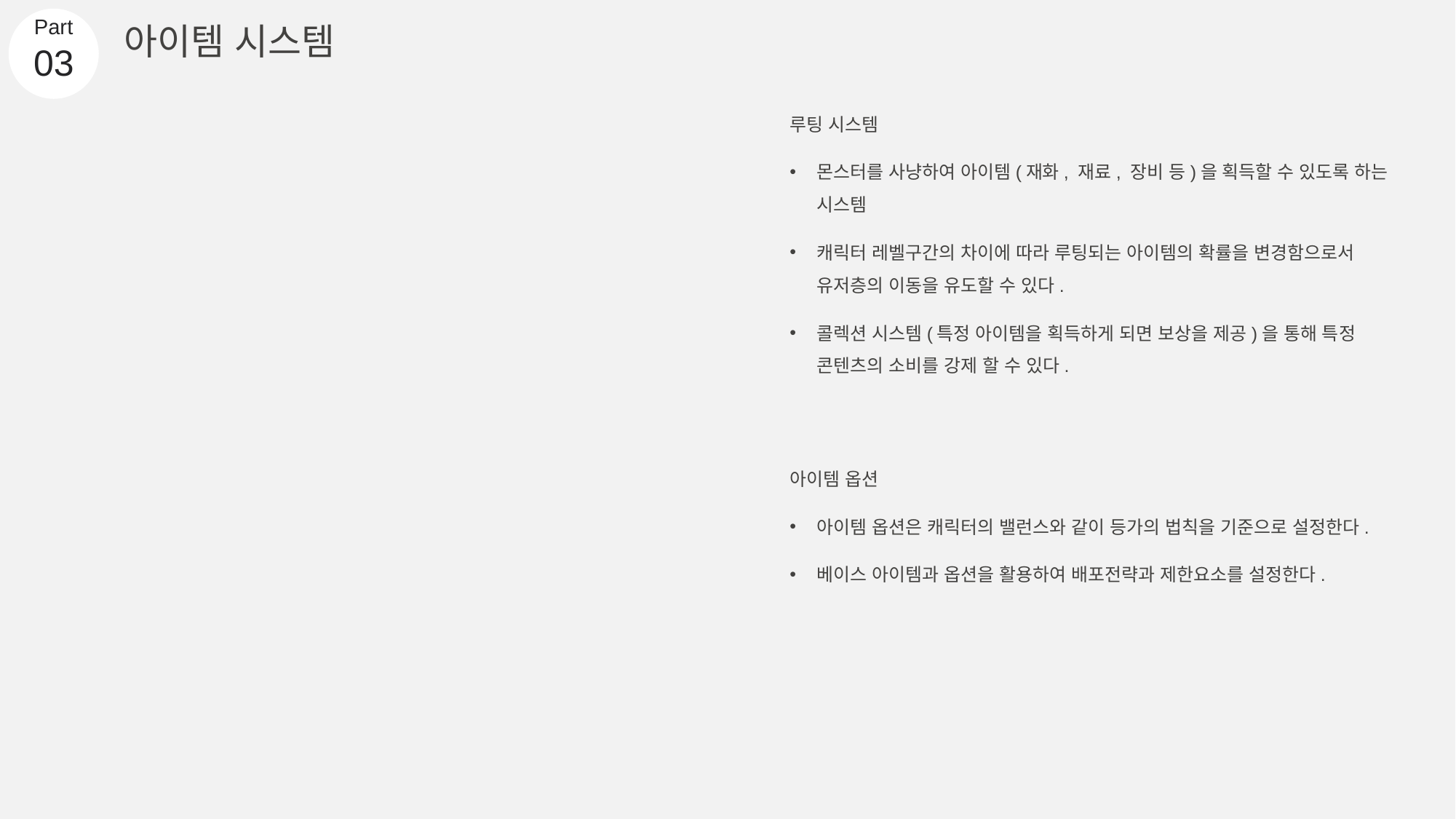

# 아이템 시스템
03

루팅 시스템
몬스터를 사냥하여 아이템(재화, 재료, 장비 등)을 획득할 수 있도록 하는 시스템
캐릭터 레벨구간의 차이에 따라 루팅되는 아이템의 확률을 변경함으로서 유저층의 이동을 유도할 수 있다.
콜렉션 시스템(특정 아이템을 획득하게 되면 보상을 제공)을 통해 특정 콘텐츠의 소비를 강제 할 수 있다.

아이템 옵션
아이템 옵션은 캐릭터의 밸런스와 같이 등가의 법칙을 기준으로 설정한다.
베이스 아이템과 옵션을 활용하여 배포전략과 제한요소를 설정한다.